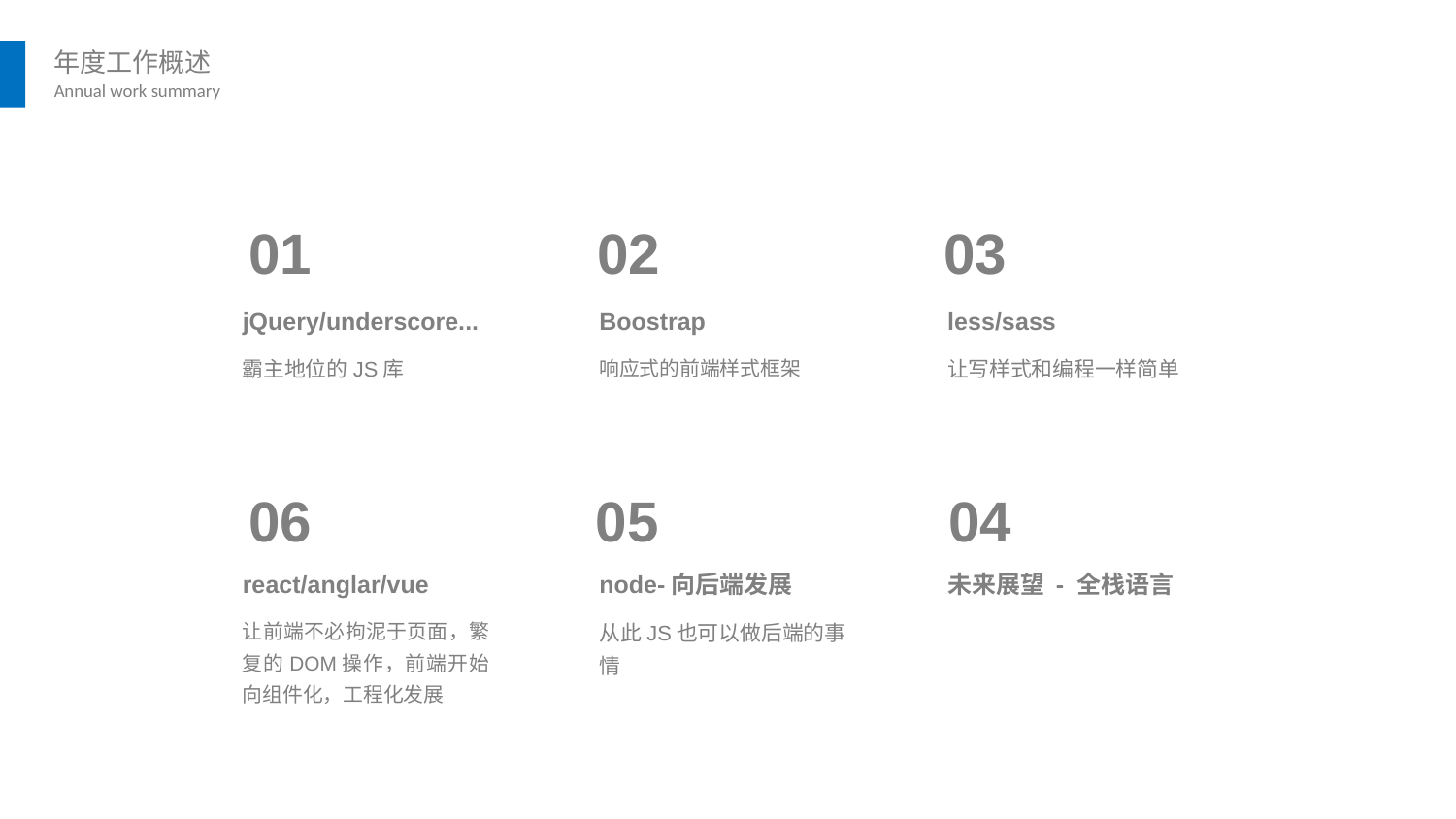

01
02
03
jQuery/underscore...
Boostrap
less/sass
霸主地位的JS库
响应式的前端样式框架
让写样式和编程一样简单
06
05
04
react/anglar/vue
node-向后端发展
未来展望 - 全栈语言
让前端不必拘泥于页面，繁复的DOM操作，前端开始向组件化，工程化发展
从此JS也可以做后端的事情